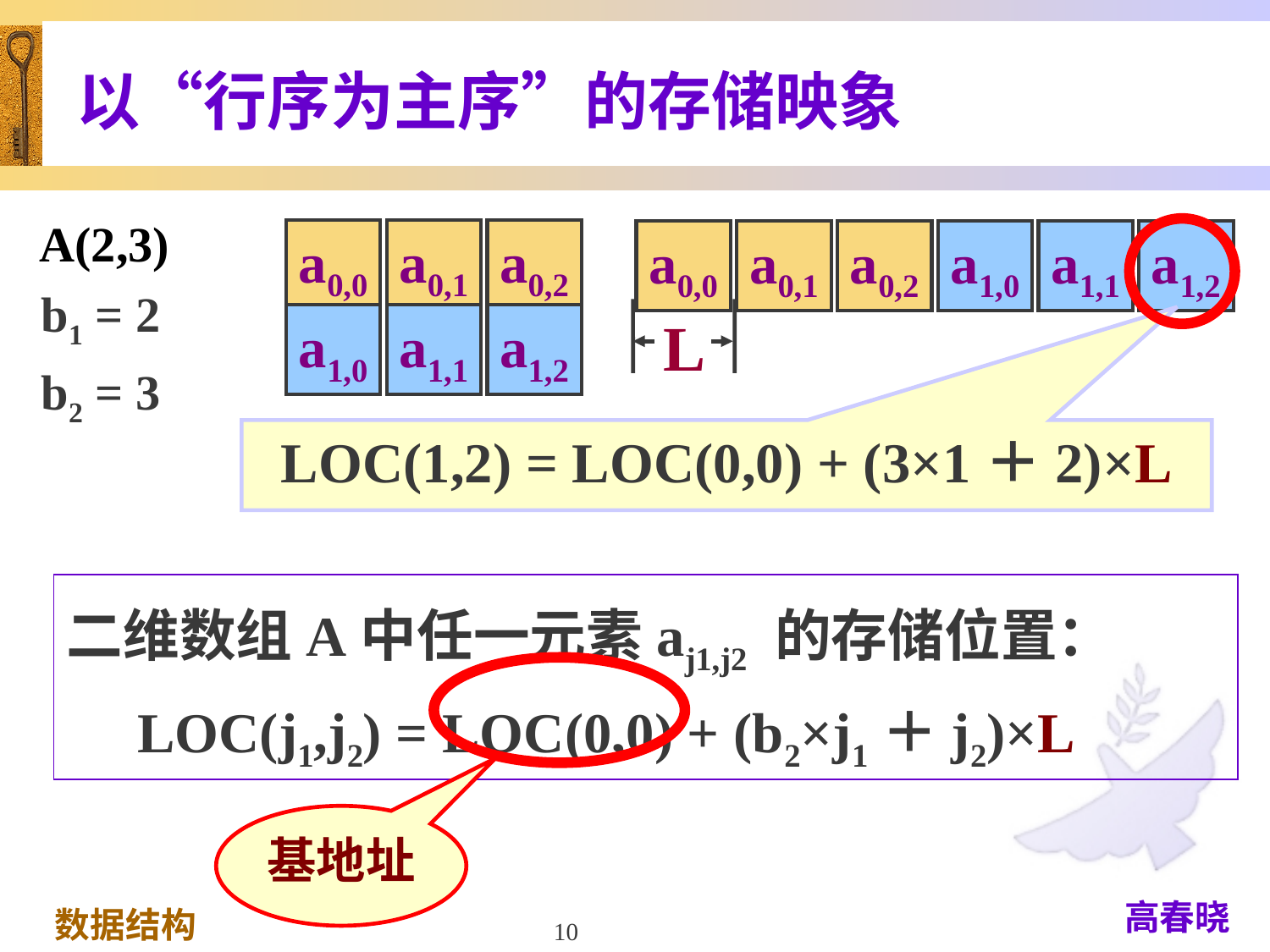

# 以“行序为主序”的存储映象
A(2,3)

a0,0
a0,1
a0,2
a0,0
a0,1
a0,2
a1,0
a1,1
a1,2
b1 = 2
b2 = 3

L

a1,0
a1,1
a1,2
LOC(1,2) = LOC(0,0) + (3×1＋2)×L
二维数组A中任一元素aj1,j2 的存储位置：
     LOC(j1,j2) = LOC(0,0) + (b2×j1＋j2)×L

基地址
10